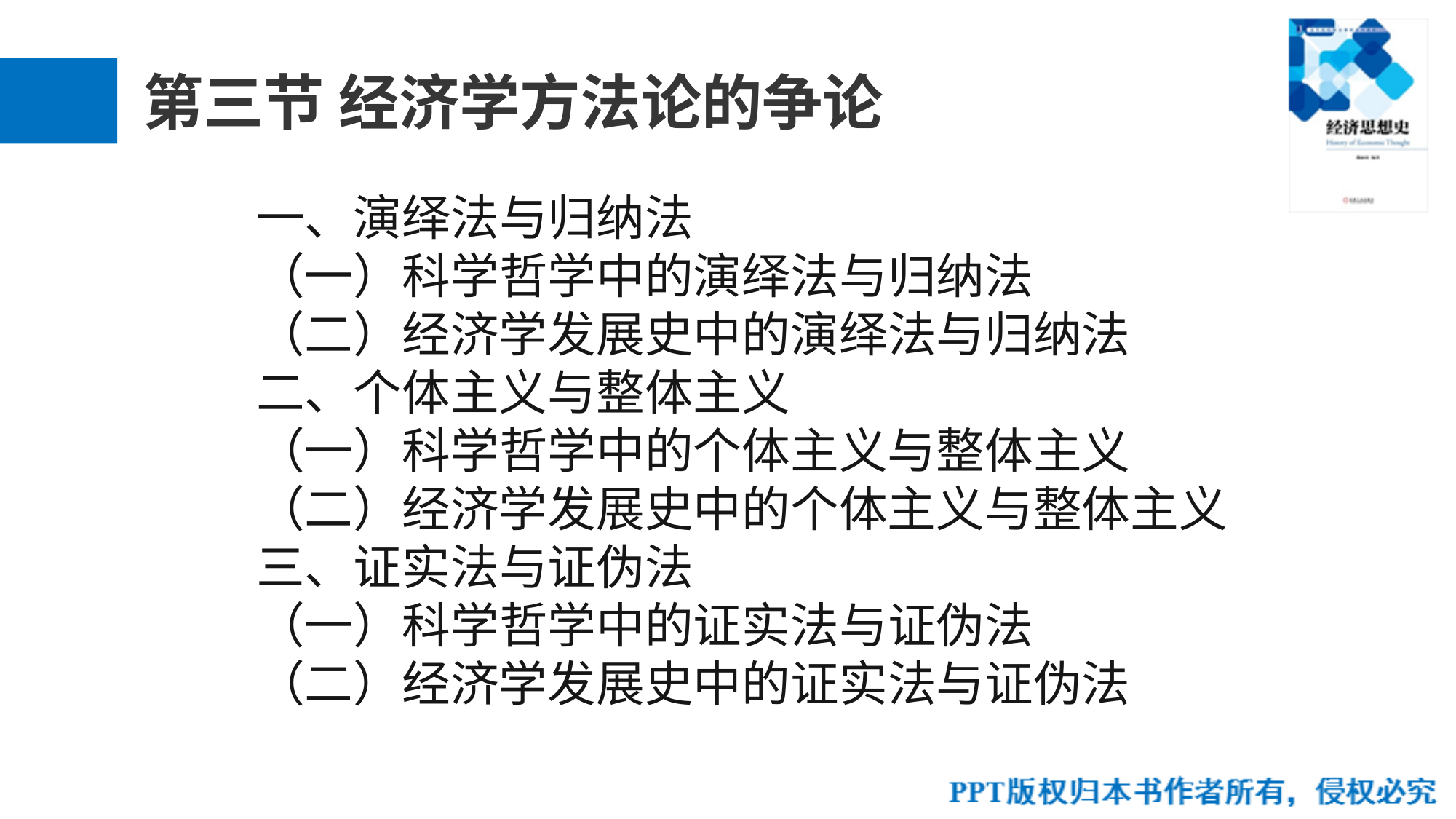

# 第三节 经济学方法论的争论

一、演绎法与归纳法
（一）科学哲学中的演绎法与归纳法
（二）经济学发展史中的演绎法与归纳法
二、个体主义与整体主义
（一）科学哲学中的个体主义与整体主义
（二）经济学发展史中的个体主义与整体主义
三、证实法与证伪法
（一）科学哲学中的证实法与证伪法
（二）经济学发展史中的证实法与证伪法